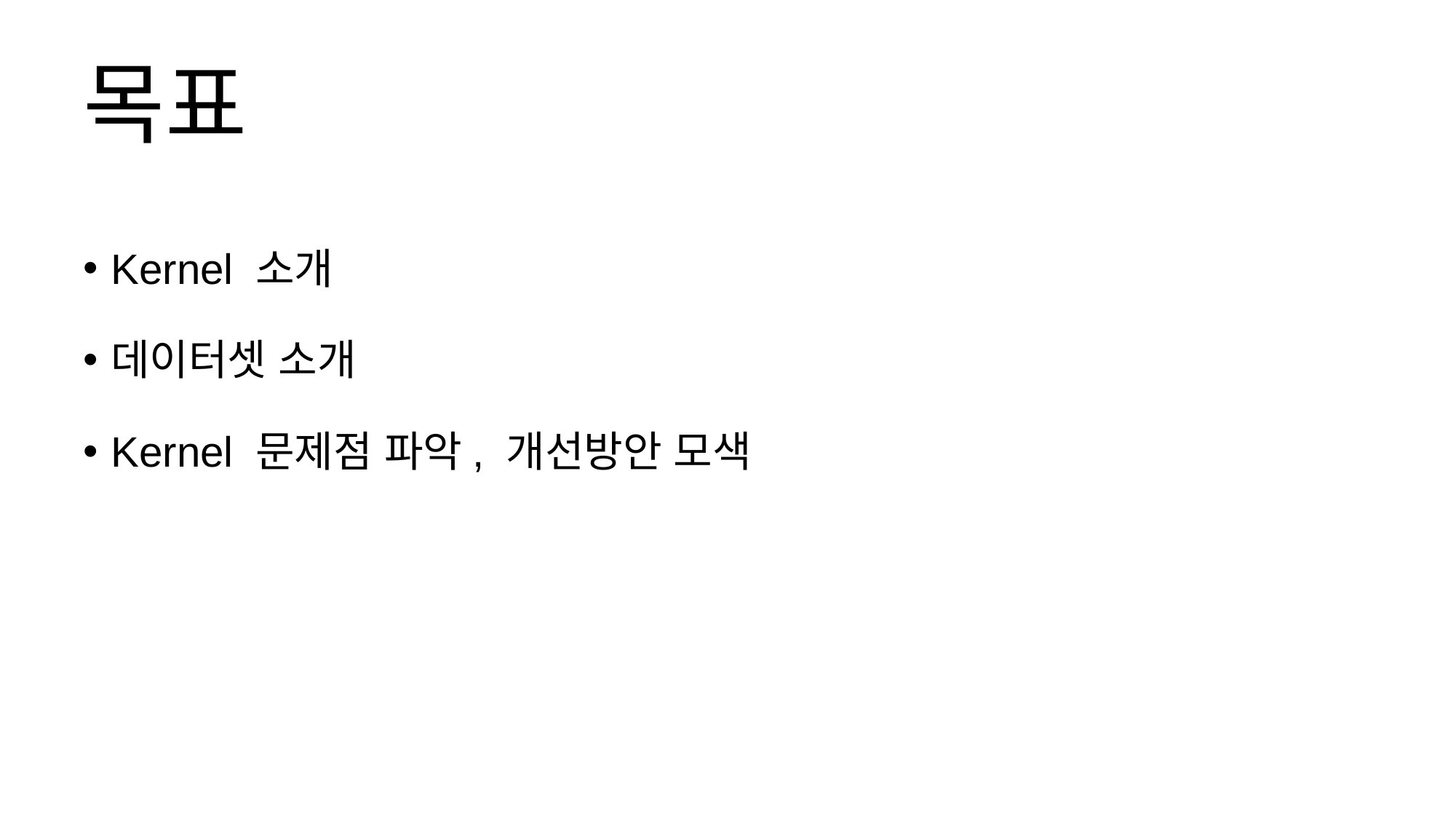

# 목표

Kernel 소개

데이터셋 소개

Kernel 문제점 파악, 개선방안 모색